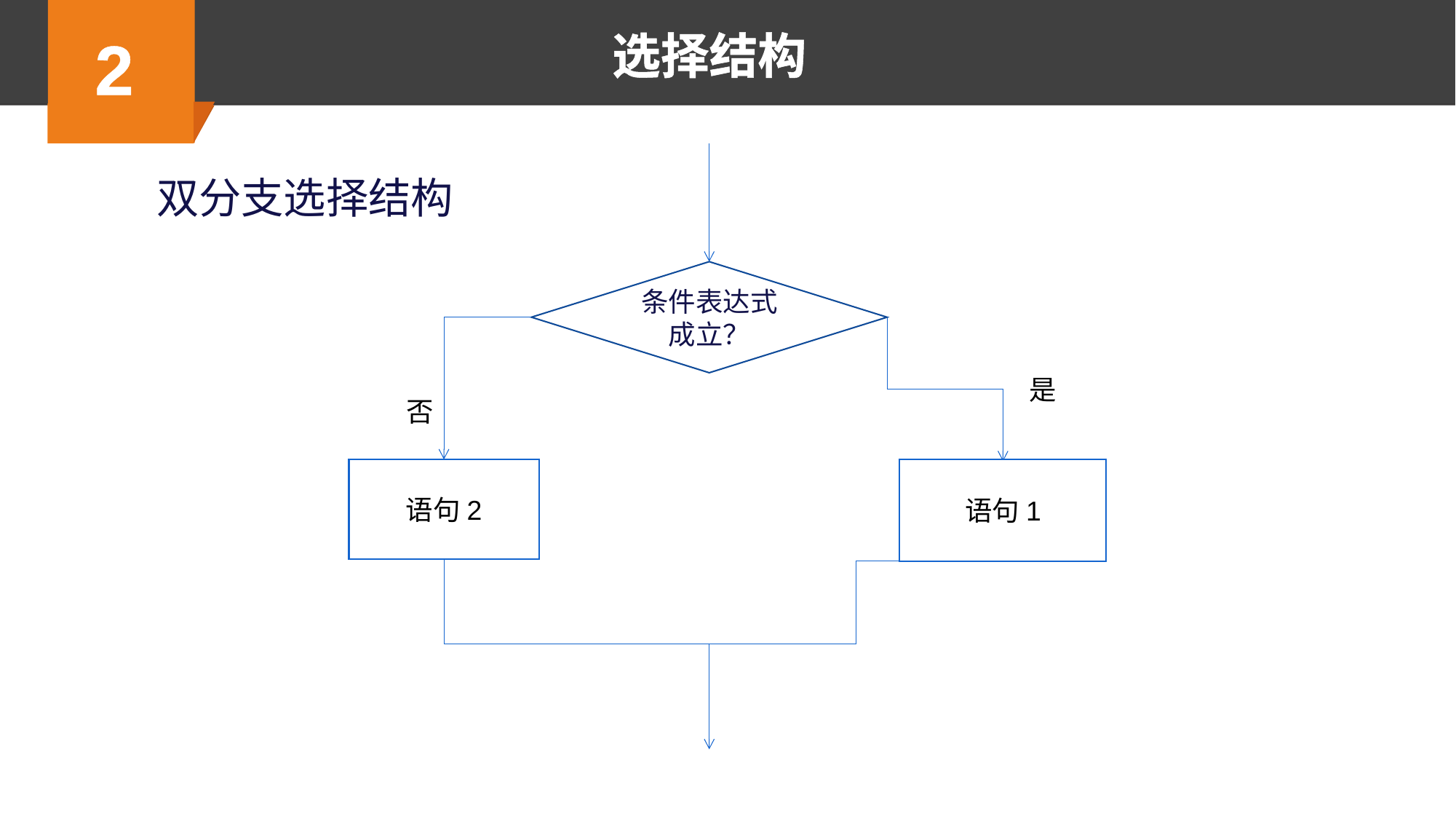

2
选择结构
条件表达式成立？
是
语句1
否
语句2
双分支选择结构